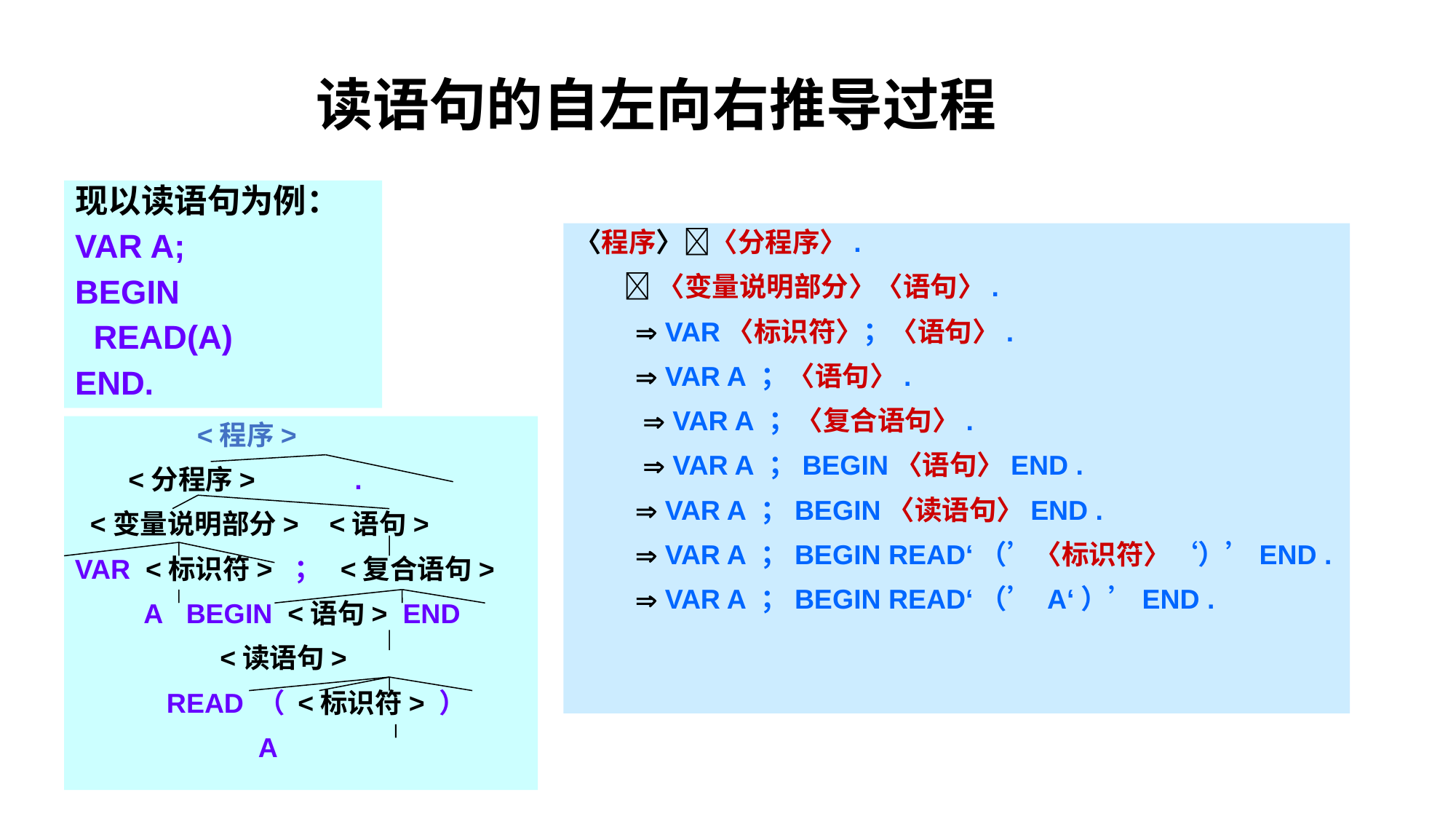

# 读语句的自左向右推导过程
现以读语句为例：
VAR A;
BEGIN
  READ(A)
END.

〈程序〉⇒〈分程序〉.
        ⇒〈变量说明部分〉〈语句〉.
        ⇒ VAR〈标识符〉；〈语句〉.
        ⇒ VAR A ；〈语句〉.
         ⇒ VAR A ；〈复合语句〉.
         ⇒ VAR A ；BEGIN〈语句〉END .
        ⇒ VAR A ；BEGIN〈读语句〉END .
        ⇒ VAR A ；BEGIN READ‘（’〈标识符〉‘）’END .
        ⇒ VAR A ；BEGIN READ‘（’ A‘）’END .

                <程序>
       <分程序>             .
  <变量说明部分>    <语句>
VAR  <标识符>  ；  <复合语句>
         A   BEGIN  <语句>  END
                   <读语句>
            READ （ <标识符> ）
                        A